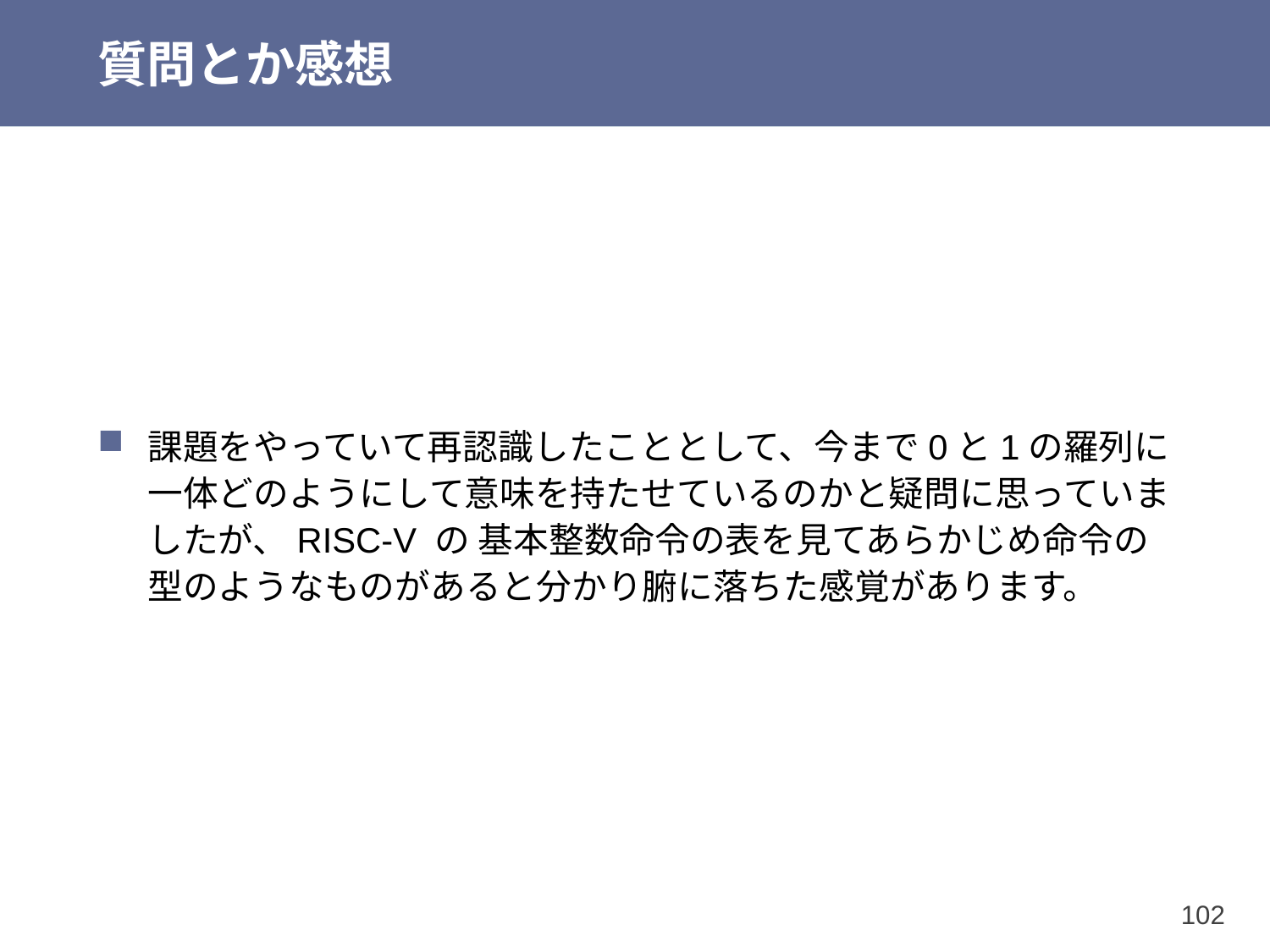

# 質問とか感想
課題をやっていて再認識したこととして、今まで0と1の羅列に一体どのようにして意味を持たせているのかと疑問に思っていましたが、RISC-V の 基本整数命令の表を見てあらかじめ命令の型のようなものがあると分かり腑に落ちた感覚があります。